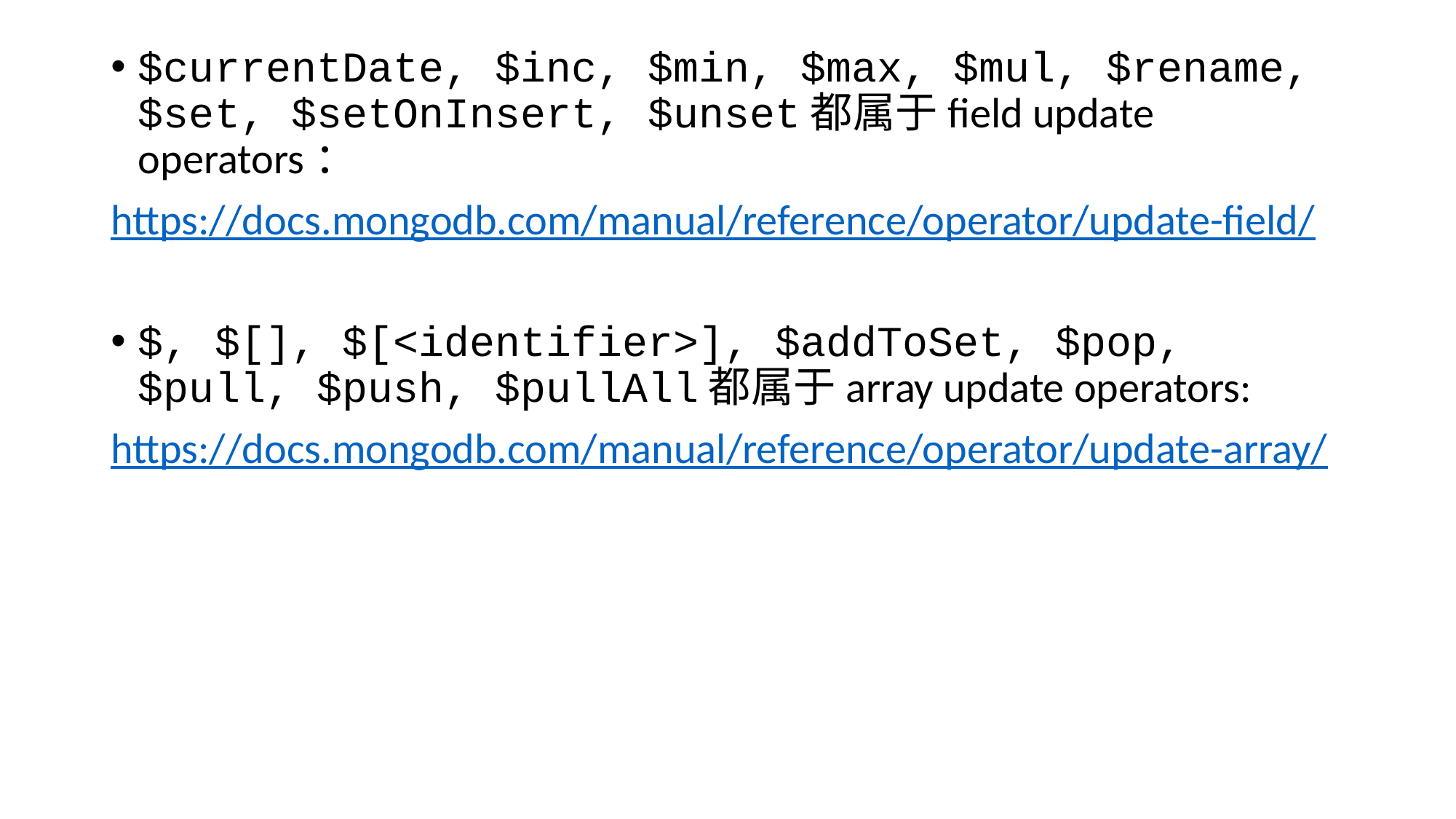

$currentDate, $inc, $min, $max, $mul, $rename, $set, $setOnInsert, $unset都属于field update operators：
https://docs.mongodb.com/manual/reference/operator/update-field/

$, $[], $[<identifier>], $addToSet, $pop, $pull, $push, $pullAll都属于array update operators:
https://docs.mongodb.com/manual/reference/operator/update-array/